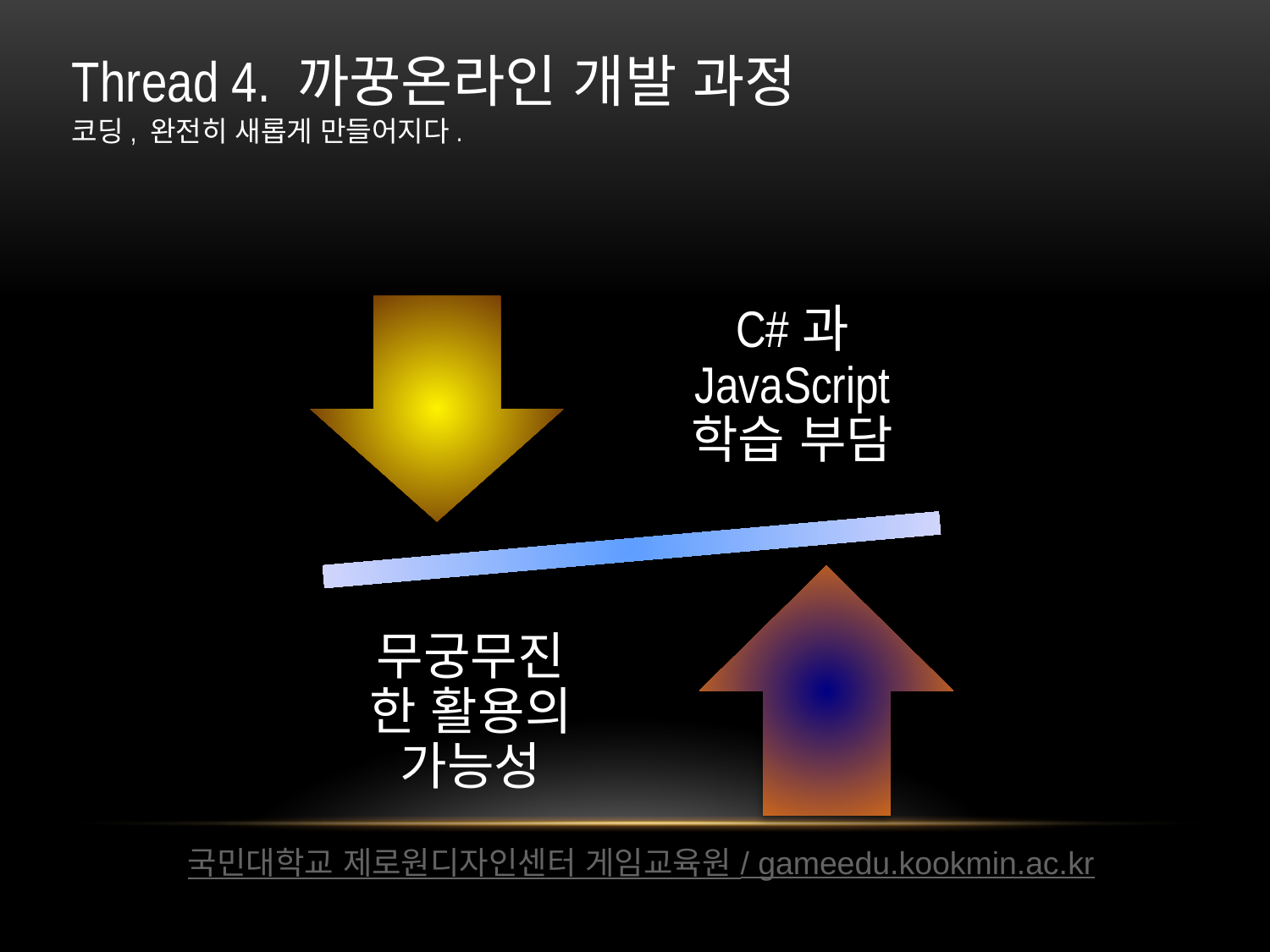

Thread 4. 까꿍온라인 개발 과정
코딩, 완전히 새롭게 만들어지다.
C#과 JavaScript 학습 부담
무궁무진한 활용의 가능성
국민대학교 제로원디자인센터 게임교육원 / gameedu.kookmin.ac.kr